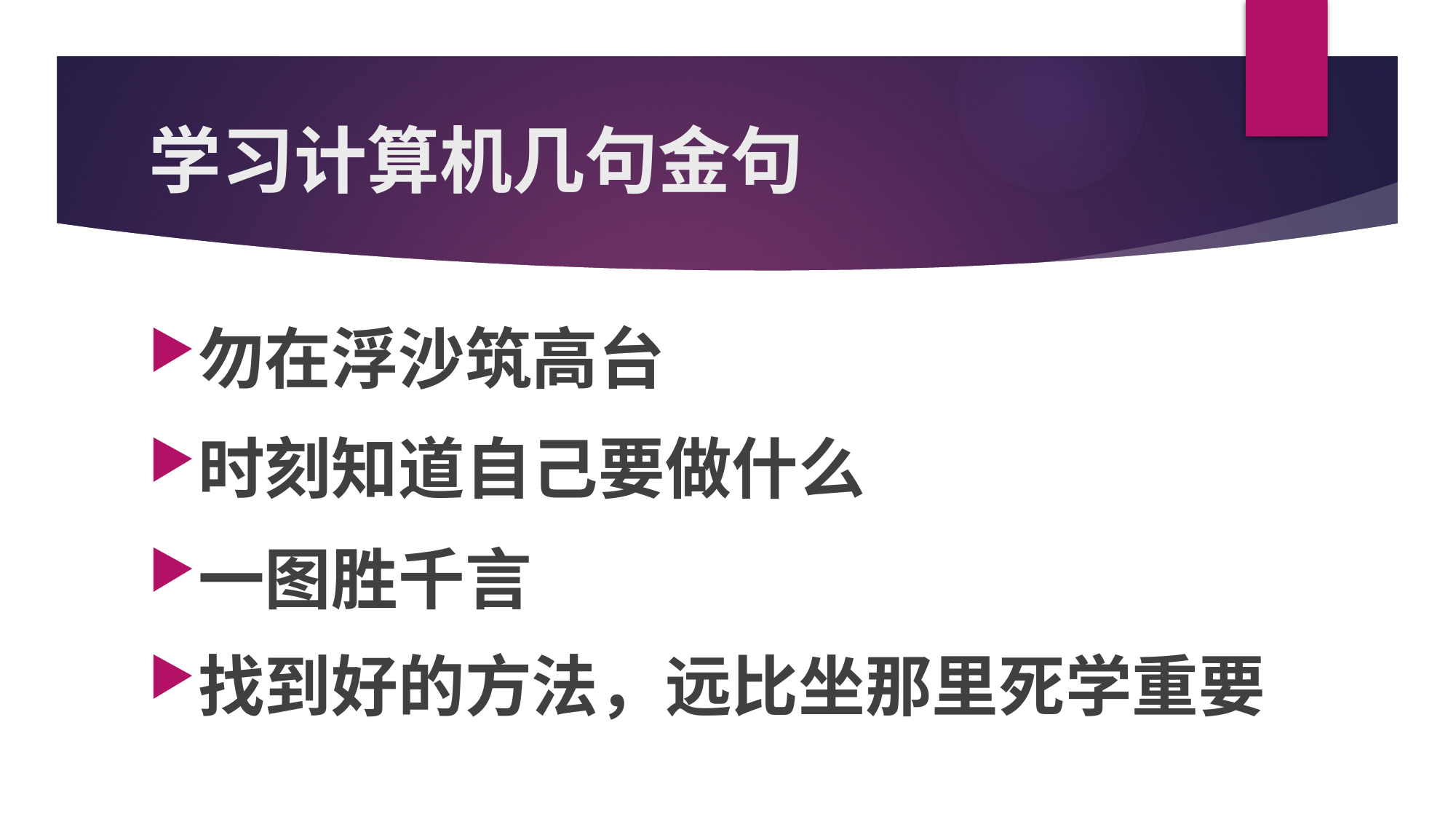

# 学习计算机几句金句
勿在浮沙筑高台
时刻知道自己要做什么
一图胜千言
找到好的方法，远比坐那里死学重要